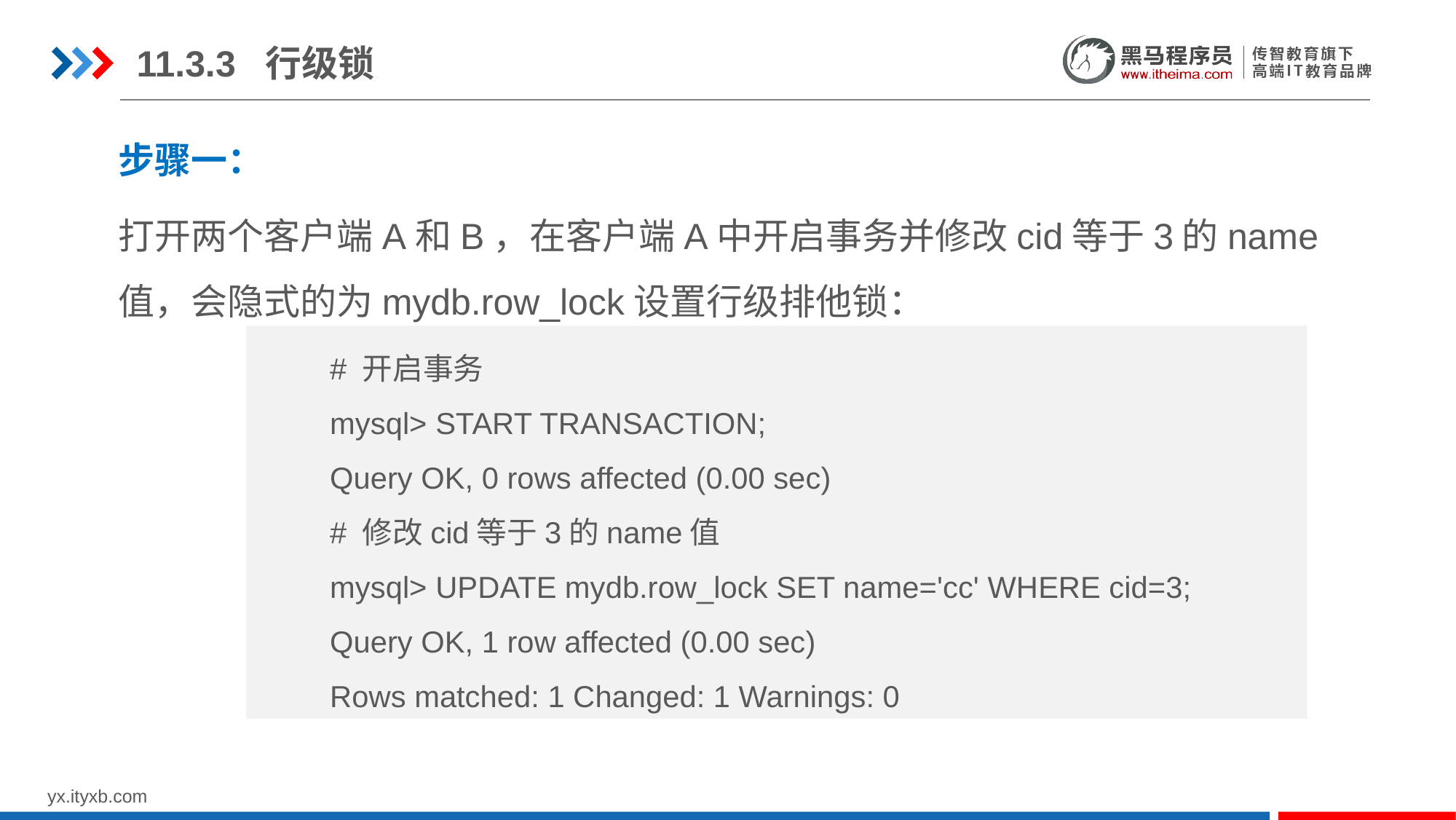

11.3.3  行级锁
步骤一：
打开两个客户端A和B，在客户端A中开启事务并修改cid等于3的name值，会隐式的为mydb.row_lock设置行级排他锁：
# 开启事务
mysql> START TRANSACTION;
Query OK, 0 rows affected (0.00 sec)
# 修改cid等于3的name值
mysql> UPDATE mydb.row_lock SET name='cc' WHERE cid=3;
Query OK, 1 row affected (0.00 sec)
Rows matched: 1 Changed: 1 Warnings: 0